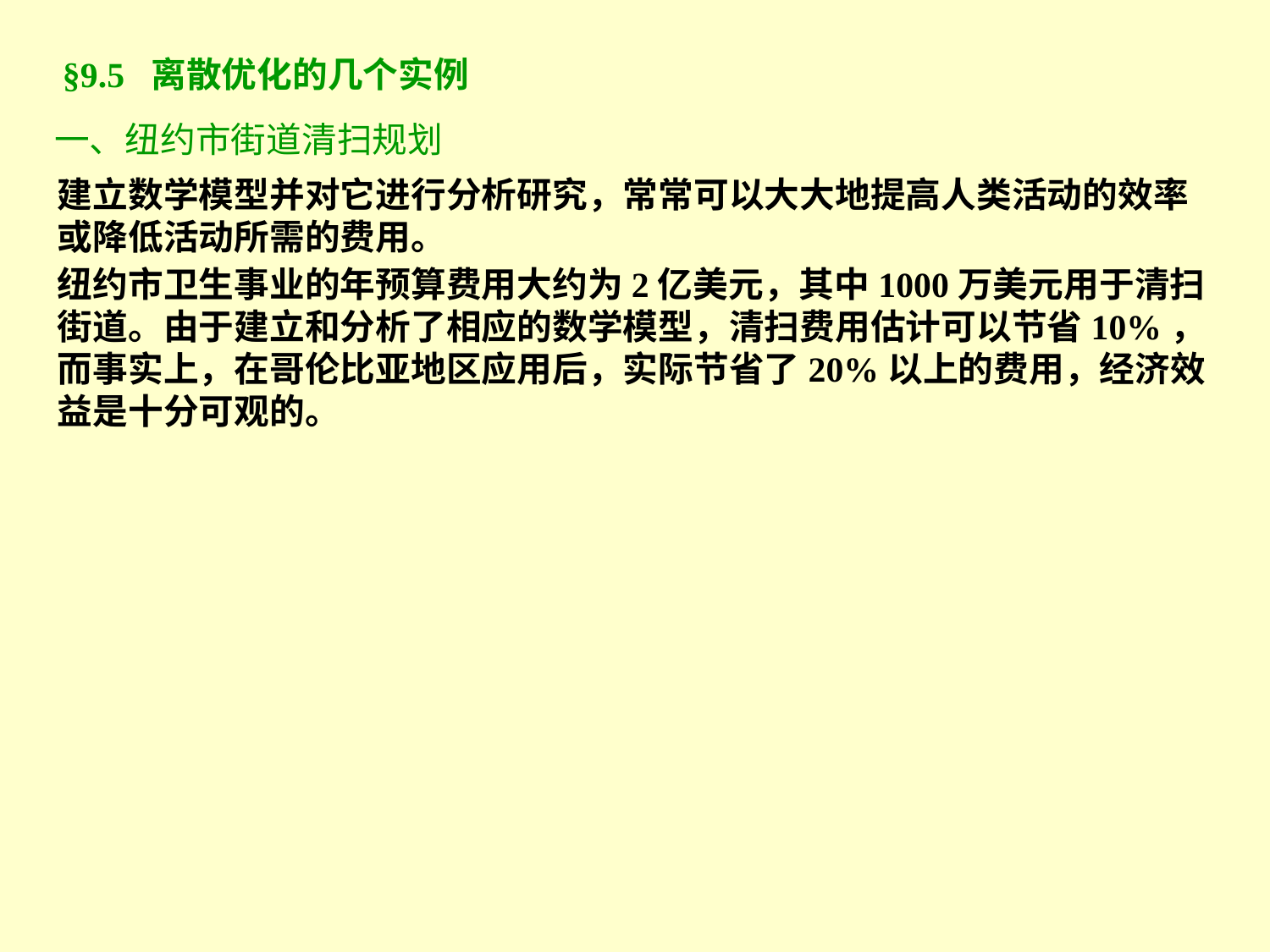

§9.5  离散优化的几个实例
一、纽约市街道清扫规划
建立数学模型并对它进行分析研究，常常可以大大地提高人类活动的效率或降低活动所需的费用。
纽约市卫生事业的年预算费用大约为2亿美元，其中1000万美元用于清扫街道。由于建立和分析了相应的数学模型，清扫费用估计可以节省10%，而事实上，在哥伦比亚地区应用后，实际节省了20%以上的费用，经济效益是十分可观的。